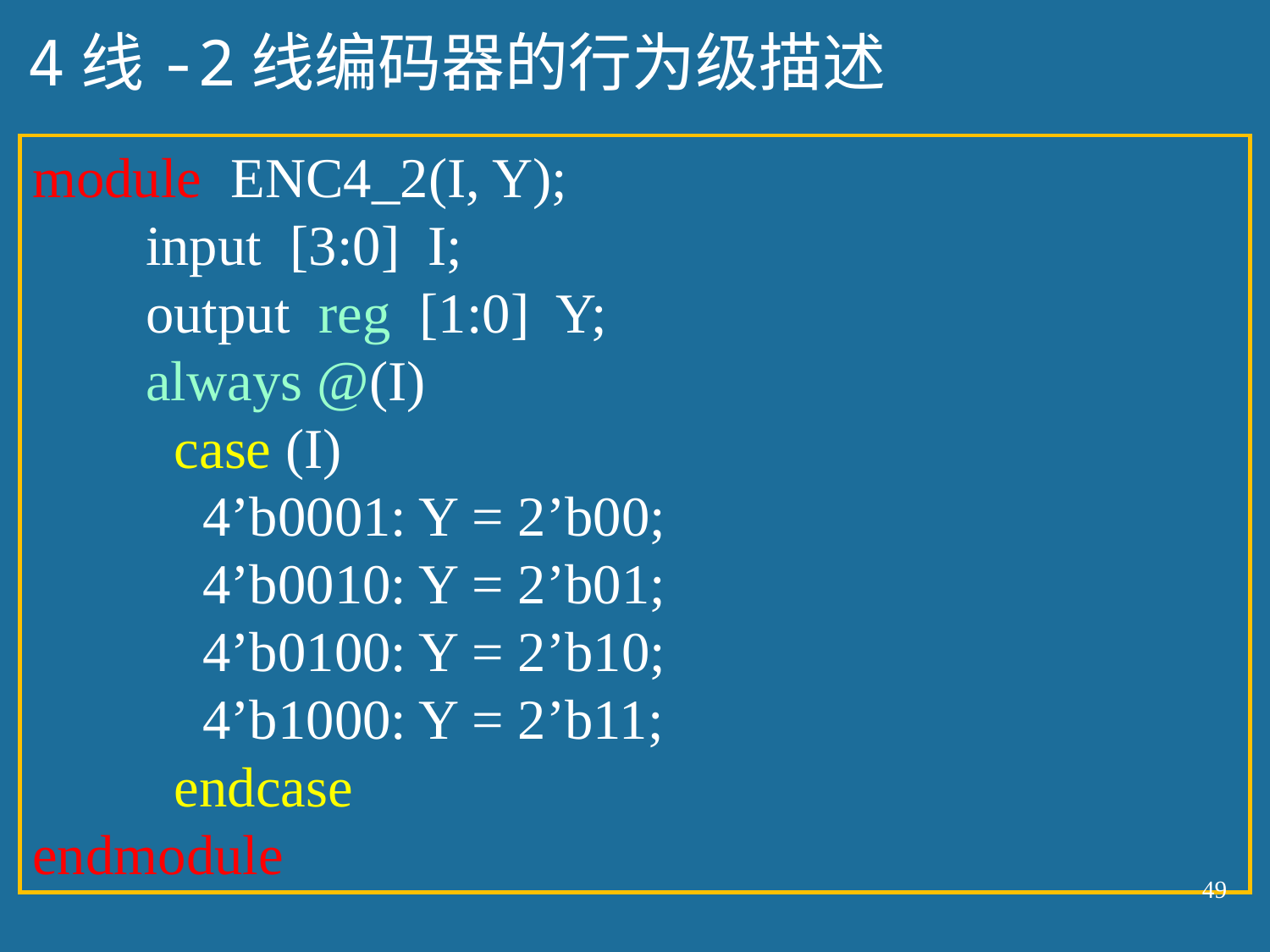

4线-2线编码器的行为级描述
module  ENC4_2(I, Y);
        input  [3:0]  I;
        output  reg  [1:0]  Y;
        always @(I)
          case (I)
            4’b0001: Y = 2’b00;
            4’b0010: Y = 2’b01;
            4’b0100: Y = 2’b10;
            4’b1000: Y = 2’b11;
          endcase
endmodule
49